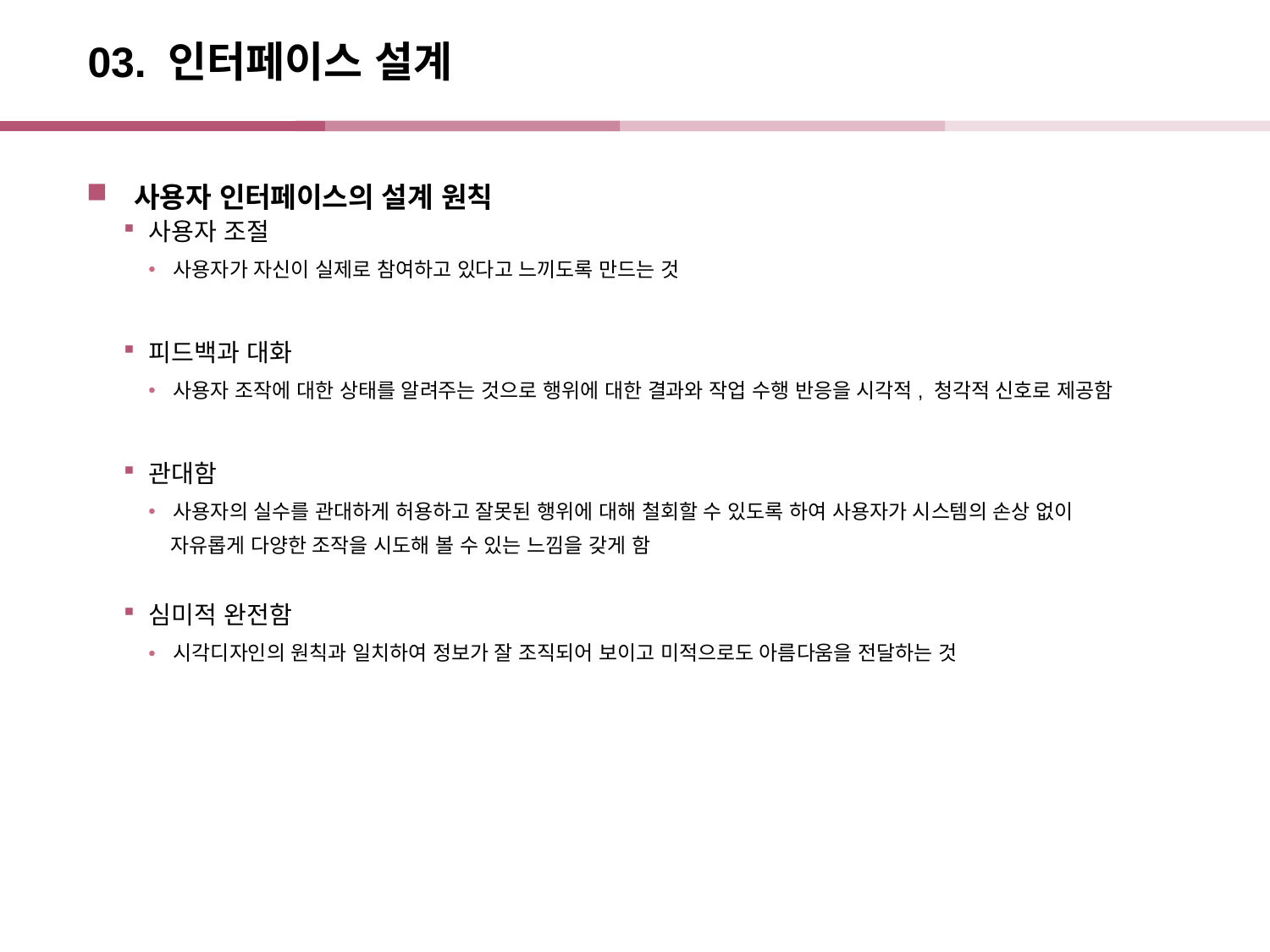

# 03. 인터페이스 설계
사용자 인터페이스의 설계 원칙
사용자 조절
사용자가 자신이 실제로 참여하고 있다고 느끼도록 만드는 것

피드백과 대화
사용자 조작에 대한 상태를 알려주는 것으로 행위에 대한 결과와 작업 수행 반응을 시각적, 청각적 신호로 제공함

관대함
사용자의 실수를 관대하게 허용하고 잘못된 행위에 대해 철회할 수 있도록 하여 사용자가 시스템의 손상 없이
   자유롭게 다양한 조작을 시도해 볼 수 있는 느낌을 갖게 함

심미적 완전함
시각디자인의 원칙과 일치하여 정보가 잘 조직되어 보이고 미적으로도 아름다움을 전달하는 것